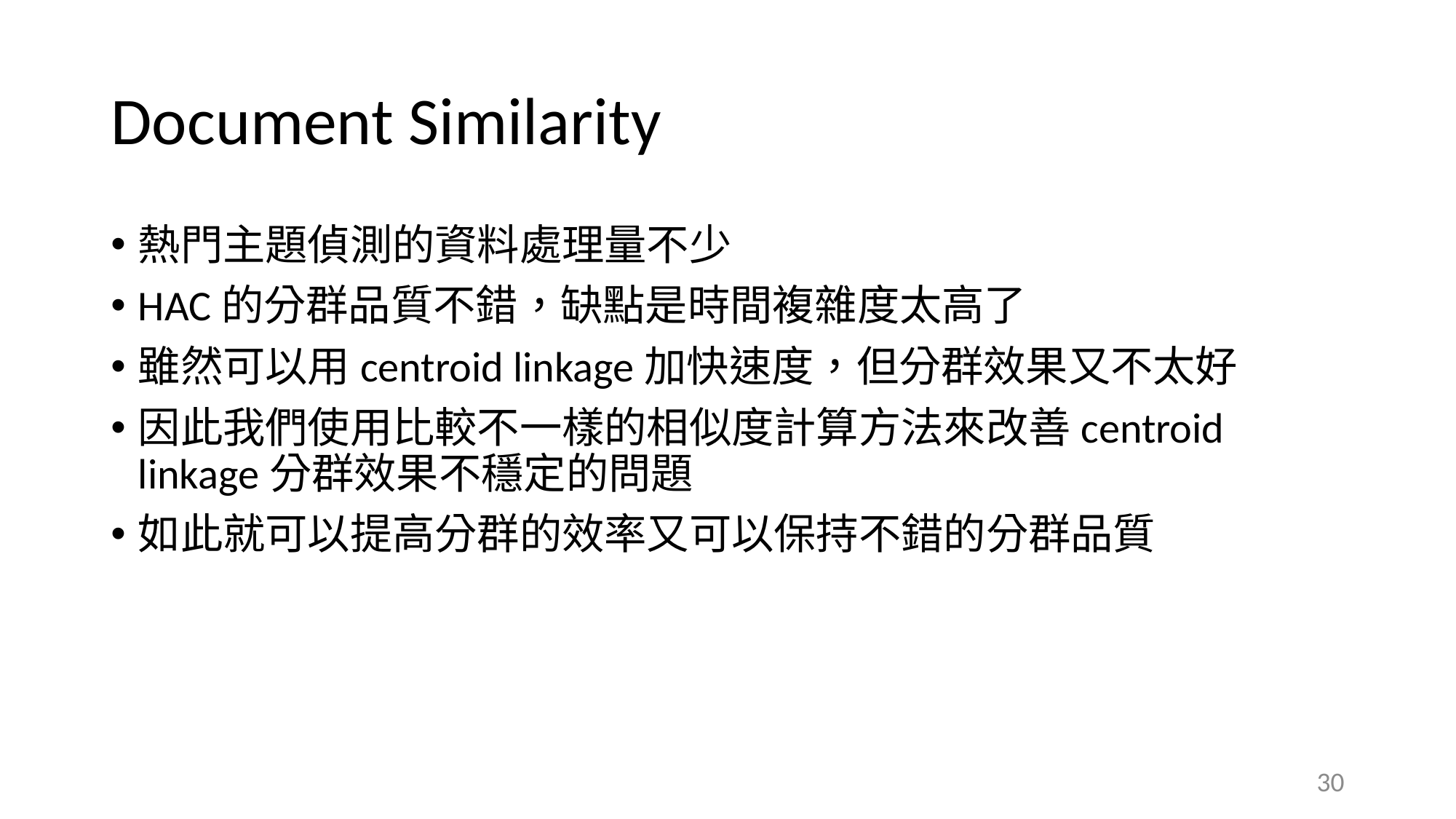

# Document Similarity
熱門主題偵測的資料處理量不少
HAC的分群品質不錯，缺點是時間複雜度太高了
雖然可以用centroid linkage加快速度，但分群效果又不太好
因此我們使用比較不一樣的相似度計算方法來改善centroid linkage分群效果不穩定的問題
如此就可以提高分群的效率又可以保持不錯的分群品質
30